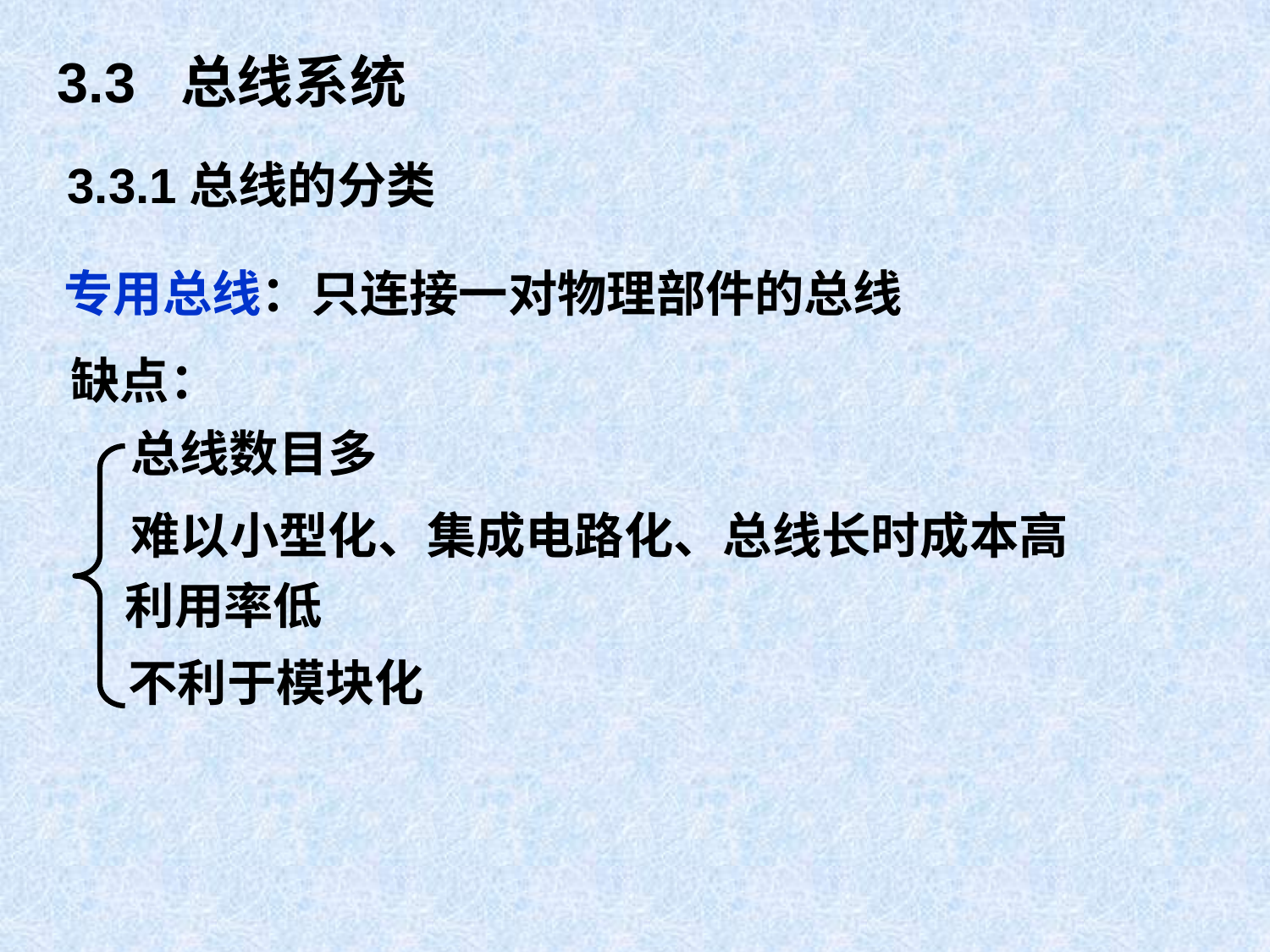

3.3  总线系统
3.3.1总线的分类

专用总线：只连接一对物理部件的总线
缺点：
总线数目多

难以小型化、集成电路化、总线长时成本高
利用率低
不利于模块化